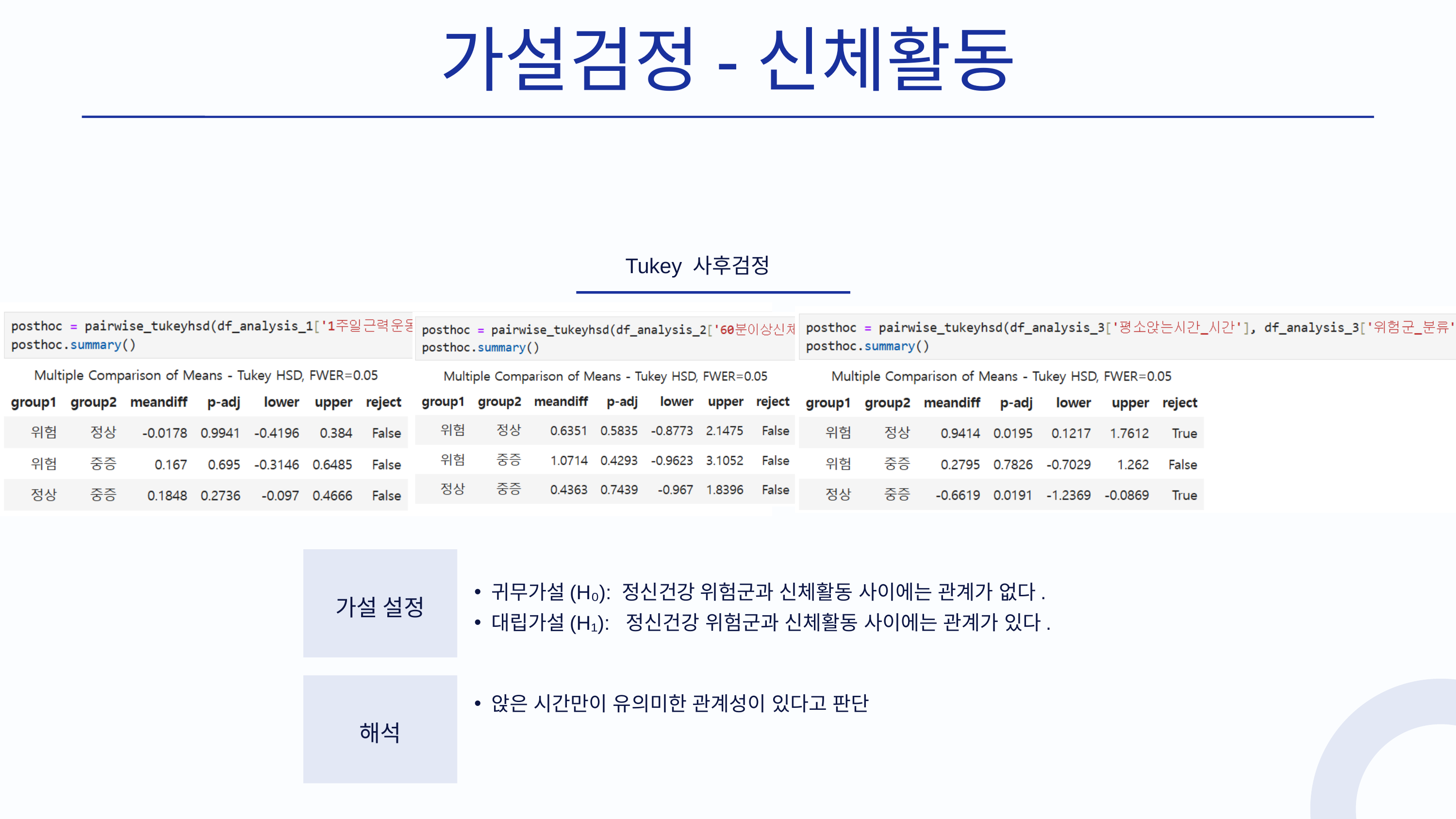

가설검정-신체활동

Tukey 사후검정

귀무가설(H₀): 정신건강 위험군과 신체활동 사이에는 관계가 없다.
대립가설(H₁):  정신건강 위험군과 신체활동 사이에는 관계가 있다.
가설 설정

앉은 시간만이 유의미한 관계성이 있다고 판단

해석